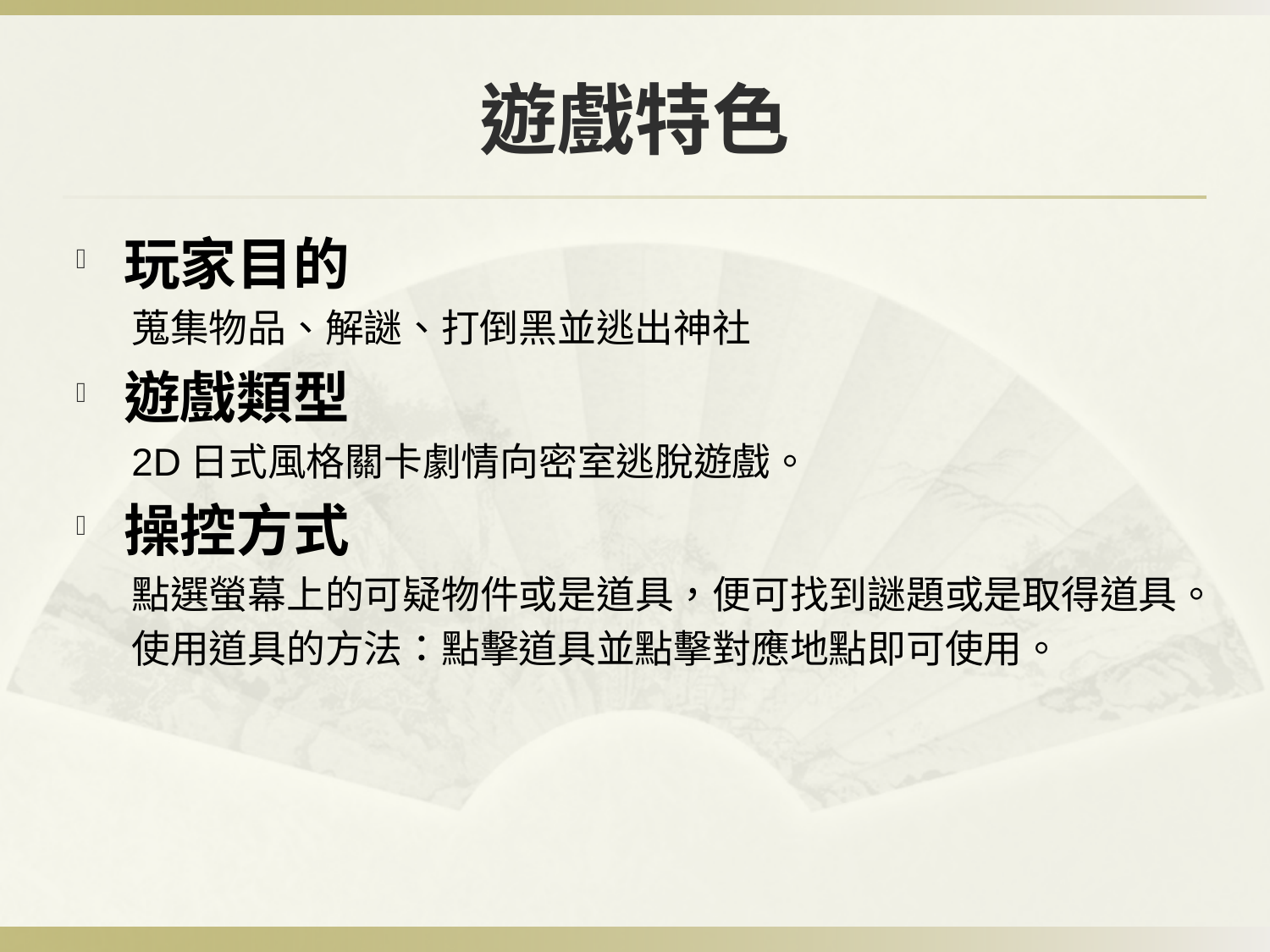

# 遊戲特色
玩家目的
蒐集物品、解謎、打倒黑並逃出神社
遊戲類型
2D日式風格關卡劇情向密室逃脫遊戲。
操控方式
點選螢幕上的可疑物件或是道具，便可找到謎題或是取得道具。
使用道具的方法：點擊道具並點擊對應地點即可使用。